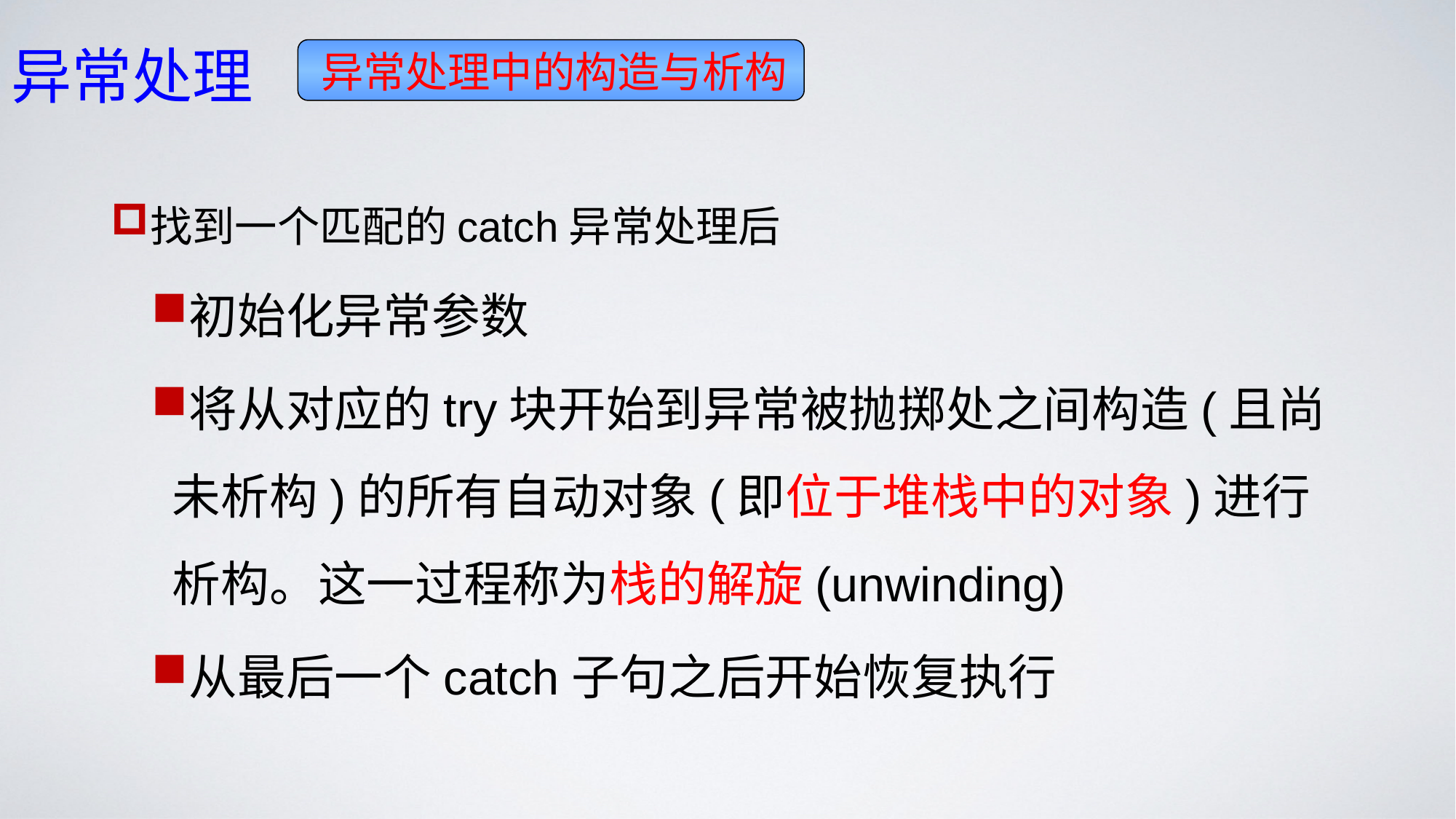

# 异常处理

异常处理中的构造与析构
找到一个匹配的catch异常处理后
初始化异常参数
将从对应的try块开始到异常被抛掷处之间构造(且尚未析构)的所有自动对象(即位于堆栈中的对象)进行析构。这一过程称为栈的解旋(unwinding)
从最后一个catch子句之后开始恢复执行